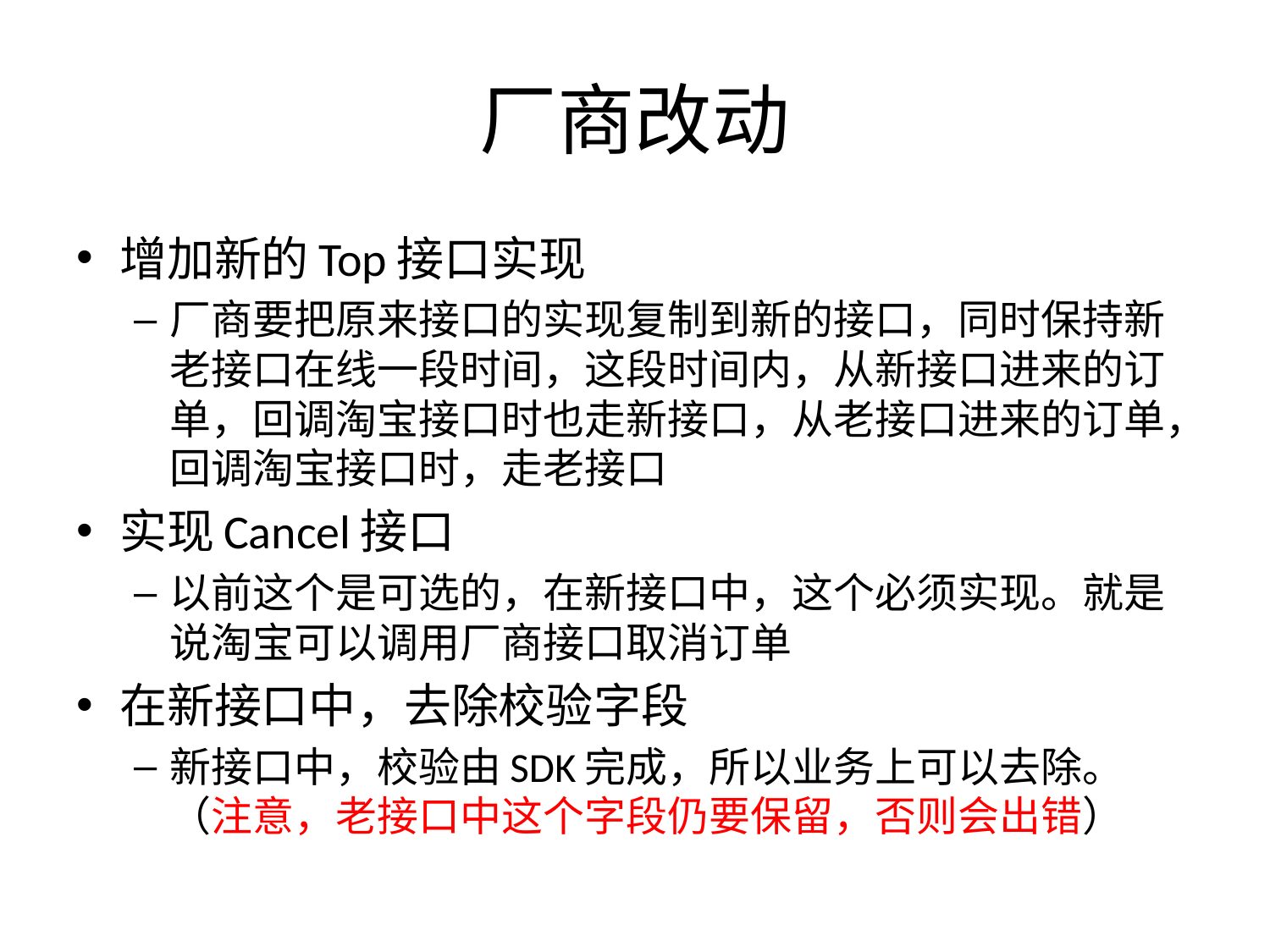

# 厂商改动
增加新的Top接口实现
厂商要把原来接口的实现复制到新的接口，同时保持新老接口在线一段时间，这段时间内，从新接口进来的订单，回调淘宝接口时也走新接口，从老接口进来的订单，回调淘宝接口时，走老接口
实现Cancel接口
以前这个是可选的，在新接口中，这个必须实现。就是说淘宝可以调用厂商接口取消订单
在新接口中，去除校验字段
新接口中，校验由SDK完成，所以业务上可以去除。（注意，老接口中这个字段仍要保留，否则会出错）